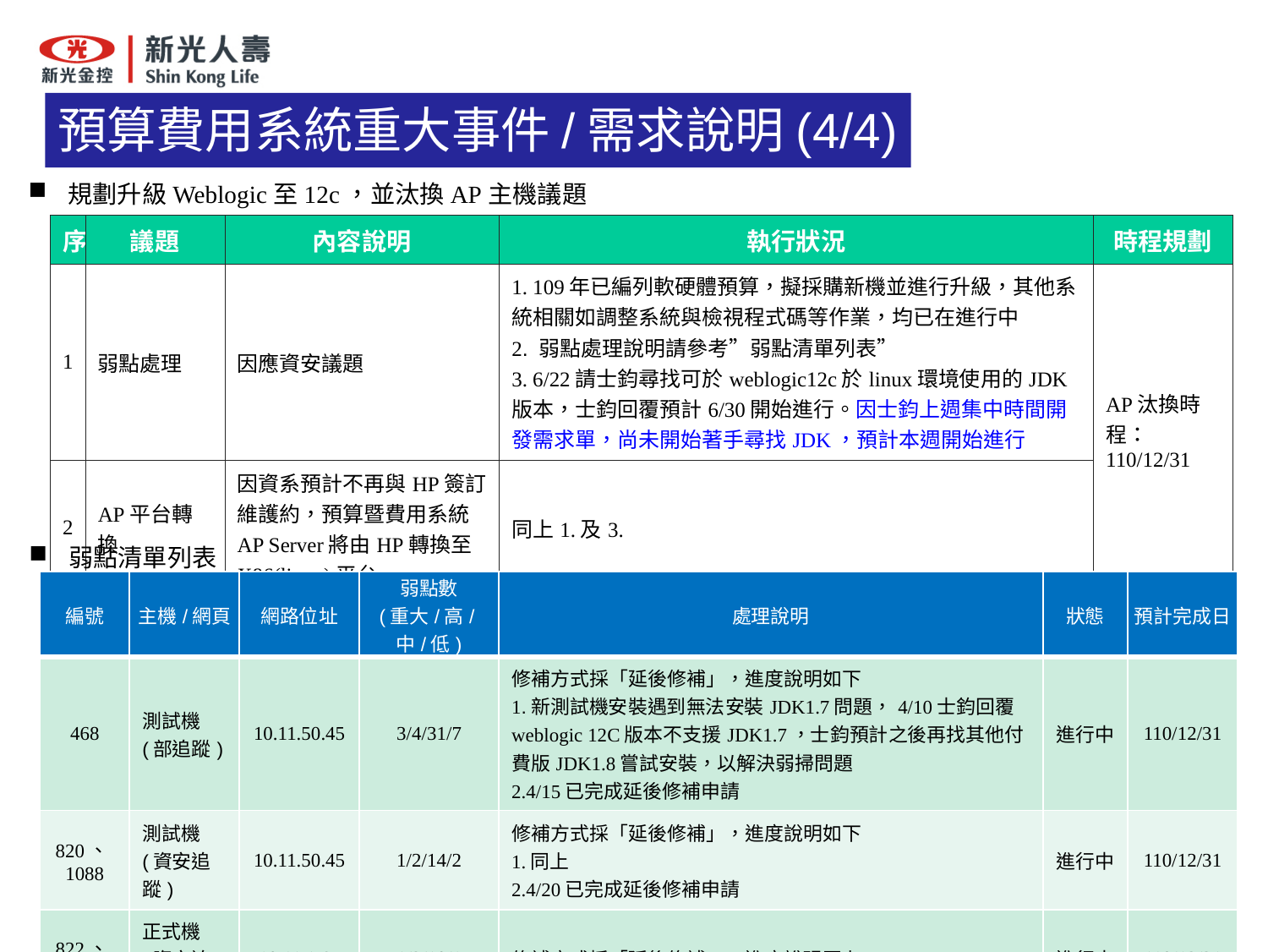

預算費用系統重大事件/需求說明(4/4)
規劃升級Weblogic至12c，並汰換AP主機議題
| 序 | 議題 | 內容說明 | 執行狀況 | 時程規劃 |
| --- | --- | --- | --- | --- |
| 1 | 弱點處理 | 因應資安議題 | 1. 109年已編列軟硬體預算，擬採購新機並進行升級，其他系統相關如調整系統與檢視程式碼等作業，均已在進行中 2. 弱點處理說明請參考”弱點清單列表” 3. 6/22請士鈞尋找可於weblogic12c於linux環境使用的JDK版本，士鈞回覆預計6/30開始進行。因士鈞上週集中時間開發需求單，尚未開始著手尋找JDK，預計本週開始進行 | AP汰換時程：110/12/31 |
| 2 | AP平台轉換 | 因資系預計不再與HP簽訂維護約，預算暨費用系統AP Server將由HP轉換至X86(linux)平台 | 同上1.及3. |  |
弱點清單列表
| 編號 | 主機/網頁 | 網路位址 | 弱點數 (重大/高/中/低) | 處理說明 | 狀態 | 預計完成日 |
| --- | --- | --- | --- | --- | --- | --- |
| 468 | 測試機(部追蹤) | 10.11.50.45 | 3/4/31/7 | 修補方式採「延後修補」，進度說明如下 1.新測試機安裝遇到無法安裝JDK1.7問題，4/10士鈞回覆weblogic 12C版本不支援JDK1.7，士鈞預計之後再找其他付費版JDK1.8嘗試安裝，以解決弱掃問題 2.4/15已完成延後修補申請 | 進行中 | 110/12/31 |
| 820、1088 | 測試機(資安追蹤) | 10.11.50.45 | 1/2/14/2 | 修補方式採「延後修補」，進度說明如下 1.同上 2.4/20已完成延後修補申請 | 進行中 | 110/12/31 |
| 822、1096 | 正式機(資安追蹤) | 10.11.1.67 | 1/2/10/1 | 修補方式採「延後修補」，進度說明同上 | 進行中 | 110/12/31 |